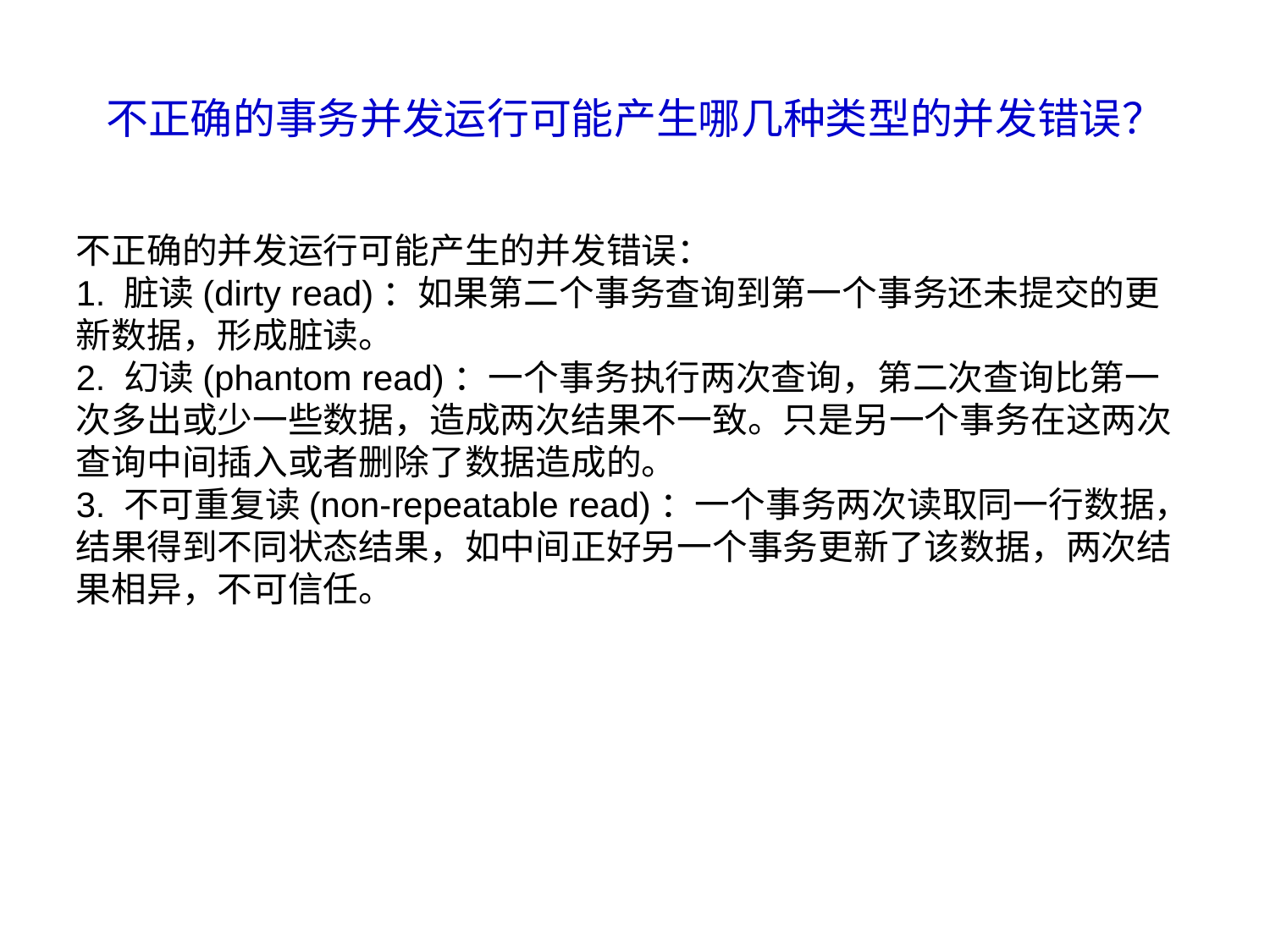

# 不正确的事务并发运行可能产生哪几种类型的并发错误？
不正确的并发运行可能产生的并发错误：
1. 脏读(dirty read)：如果第二个事务查询到第一个事务还未提交的更新数据，形成脏读。
2. 幻读(phantom read)：一个事务执行两次查询，第二次查询比第一次多出或少一些数据，造成两次结果不一致。只是另一个事务在这两次查询中间插入或者删除了数据造成的。
3. 不可重复读(non-repeatable read)：一个事务两次读取同一行数据，结果得到不同状态结果，如中间正好另一个事务更新了该数据，两次结果相异，不可信任。